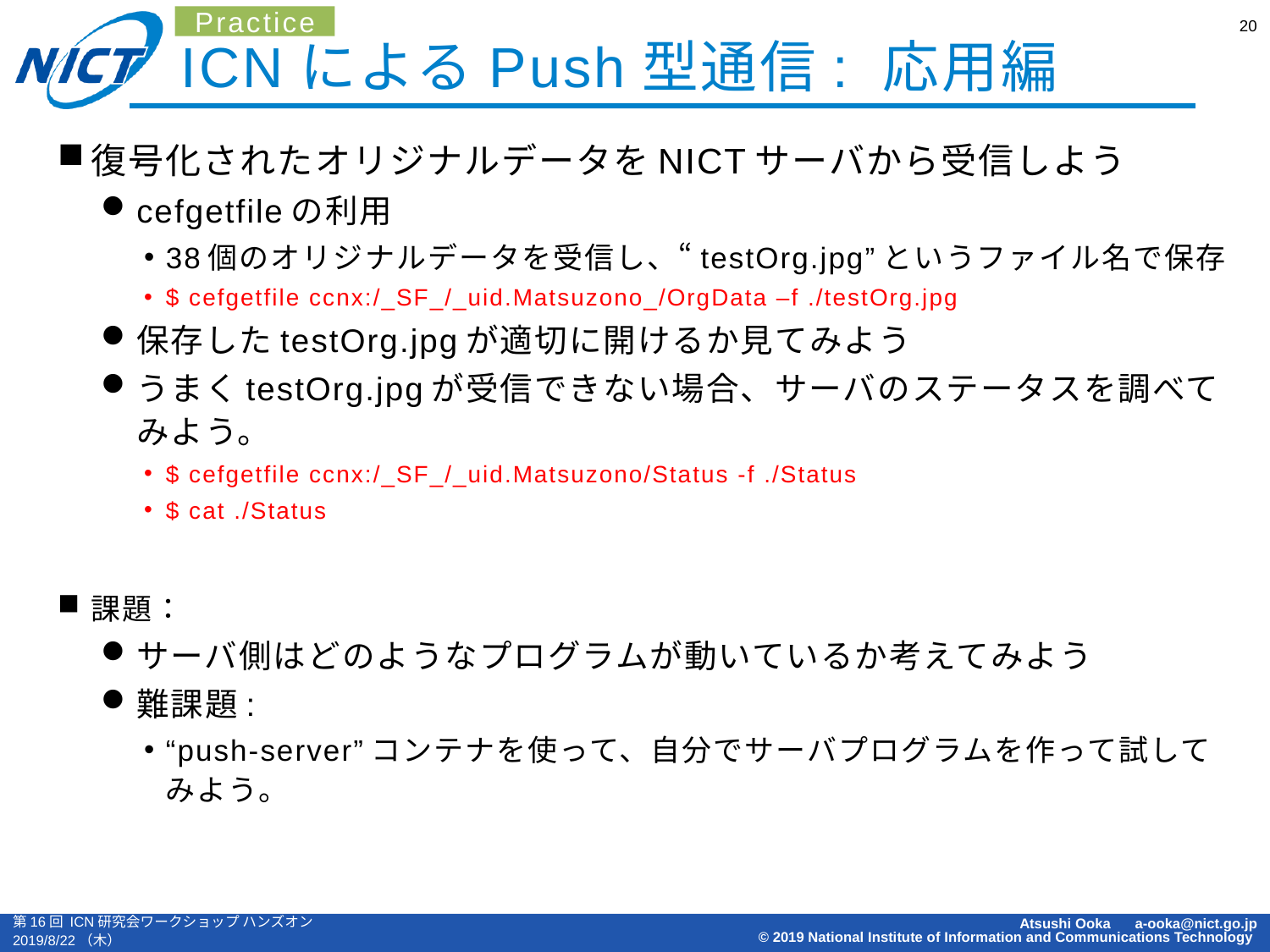

20
Practice
# ICNによるPush型通信: 応用編
復号化されたオリジナルデータをNICTサーバから受信しよう
cefgetfileの利用
38個のオリジナルデータを受信し、“testOrg.jpg”というファイル名で保存
$ cefgetfile ccnx:/_SF_/_uid.Matsuzono_/OrgData –f ./testOrg.jpg
保存したtestOrg.jpgが適切に開けるか見てみよう
うまくtestOrg.jpgが受信できない場合、サーバのステータスを調べてみよう。
$ cefgetfile ccnx:/_SF_/_uid.Matsuzono/Status -f ./Status
$ cat ./Status

課題：
サーバ側はどのようなプログラムが動いているか考えてみよう
難課題:
“push-server”コンテナを使って、自分でサーバプログラムを作って試してみよう。

第16回 ICN研究会ワークショップ ハンズオン
2019/8/22（木）